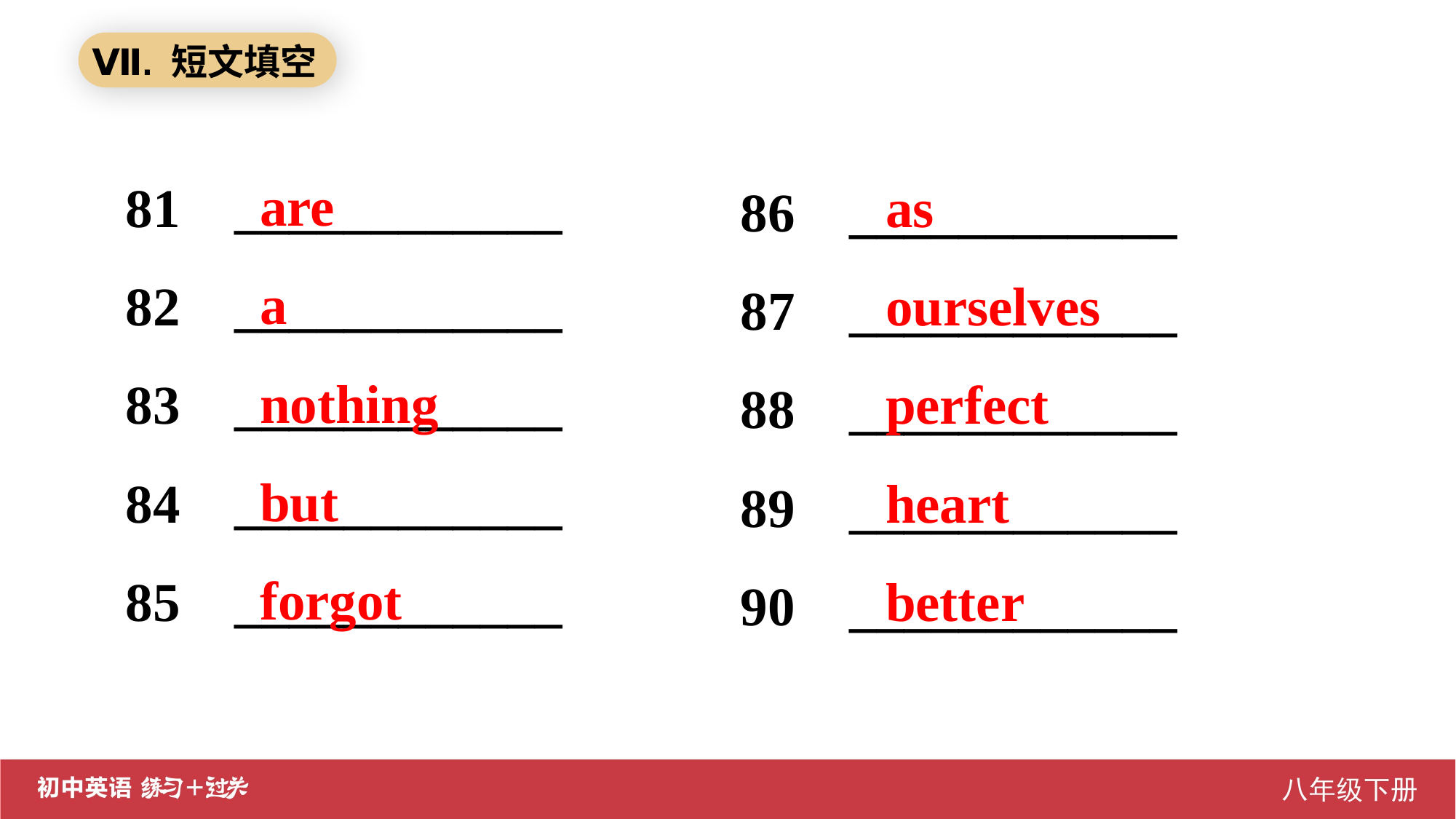

Ⅶ. 短文填空
are
a
nothing
but
forgot
81    ____________
82    ____________
83    ____________
84    ____________
85    ____________
as
ourselves
perfect
heart
better
86    ____________
87    ____________
88    ____________
89    ____________
90    ____________